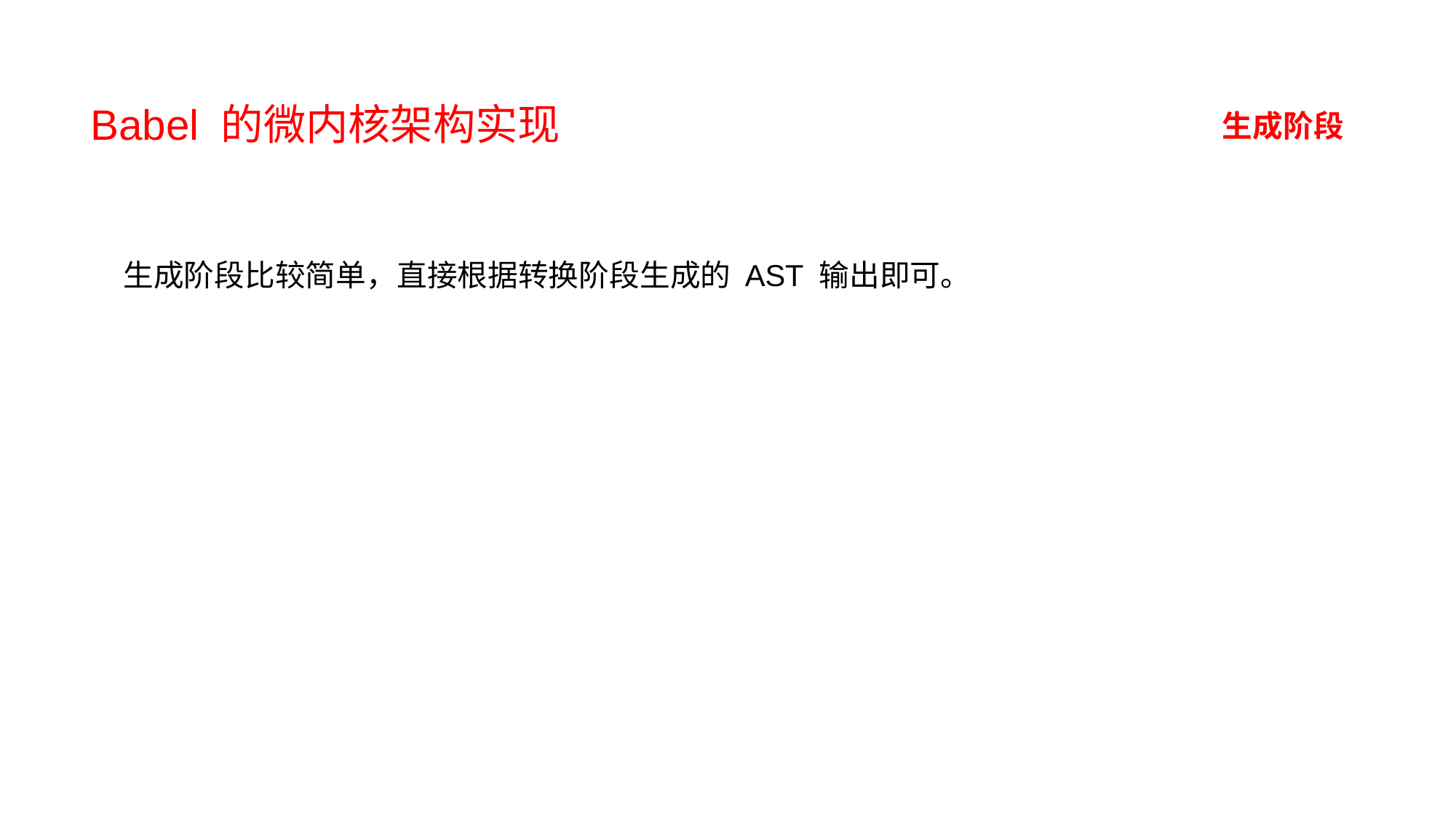

Babel 的微内核架构实现
生成阶段
生成阶段比较简单，直接根据转换阶段生成的 AST 输出即可。